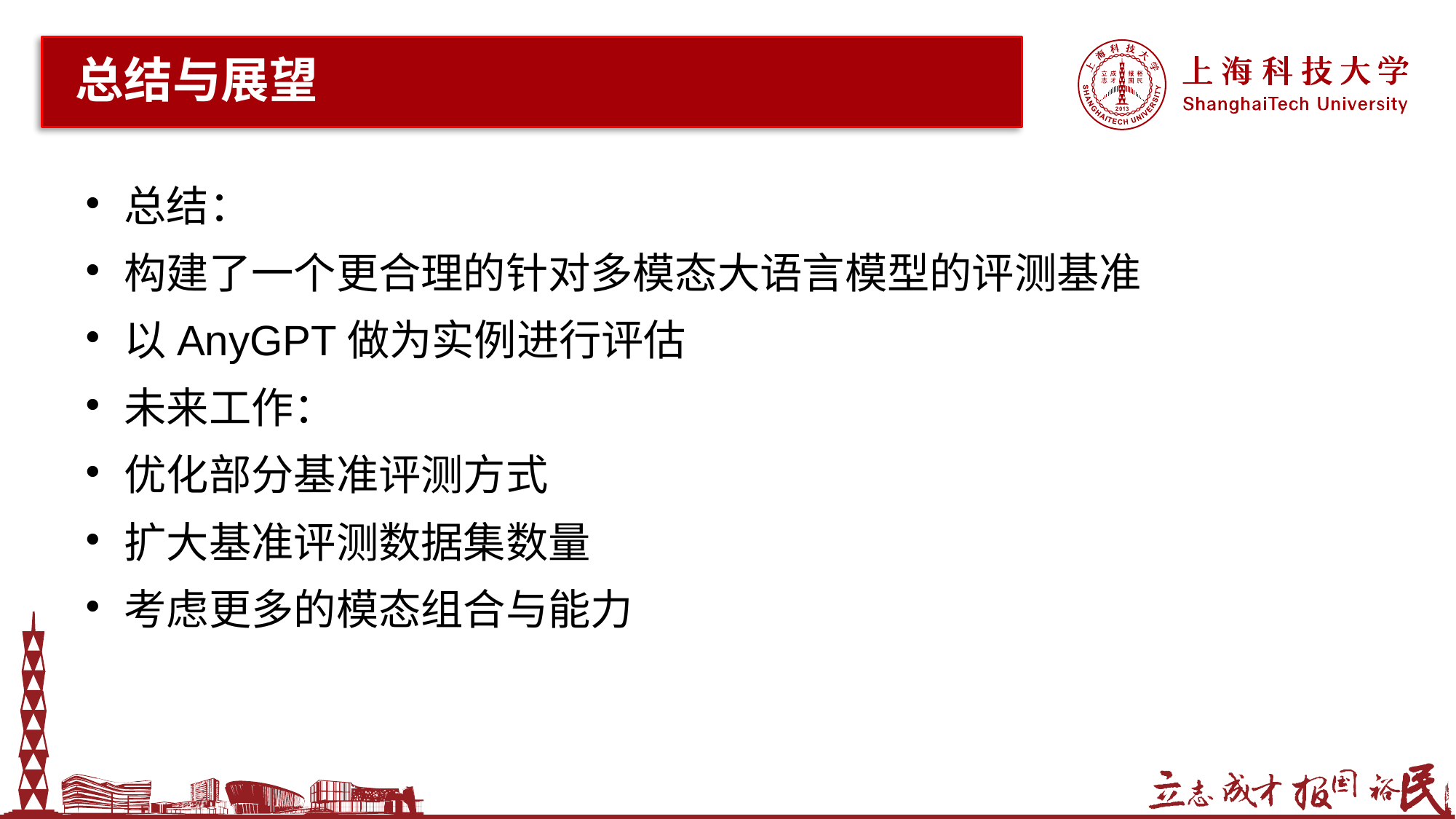

# 总结与展望
总结：
构建了一个更合理的针对多模态大语言模型的评测基准
以AnyGPT做为实例进行评估
未来工作：
优化部分基准评测方式
扩大基准评测数据集数量
考虑更多的模态组合与能力